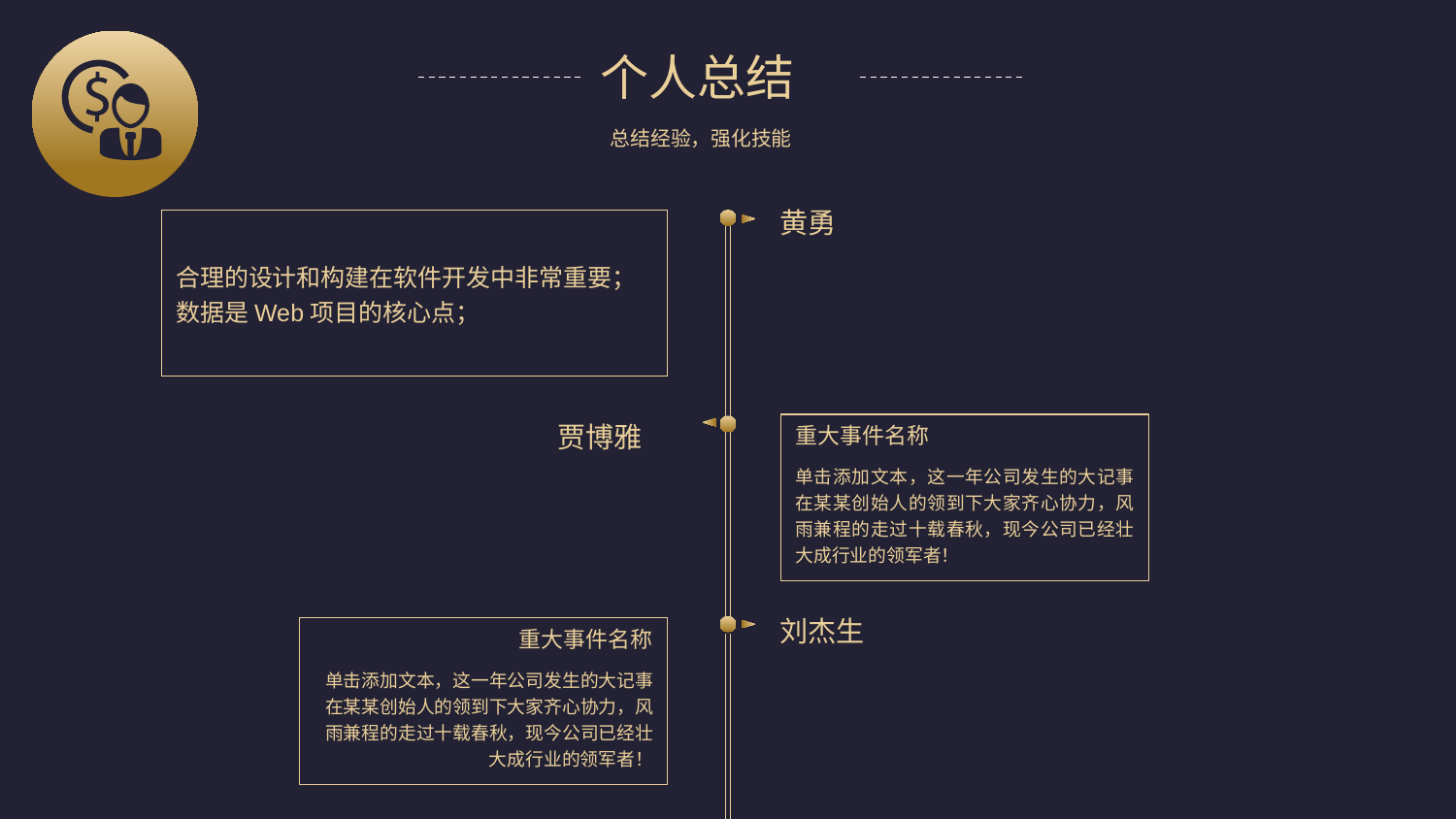

个人总结
总结经验，强化技能
黄勇

合理的设计和构建在软件开发中非常重要；
数据是Web项目的核心点；

贾博雅

重大事件名称
单击添加文本，这一年公司发生的大记事在某某创始人的领到下大家齐心协力，风雨兼程的走过十载春秋，现今公司已经壮大成行业的领军者！

刘杰生

重大事件名称
单击添加文本，这一年公司发生的大记事在某某创始人的领到下大家齐心协力，风雨兼程的走过十载春秋，现今公司已经壮大成行业的领军者！